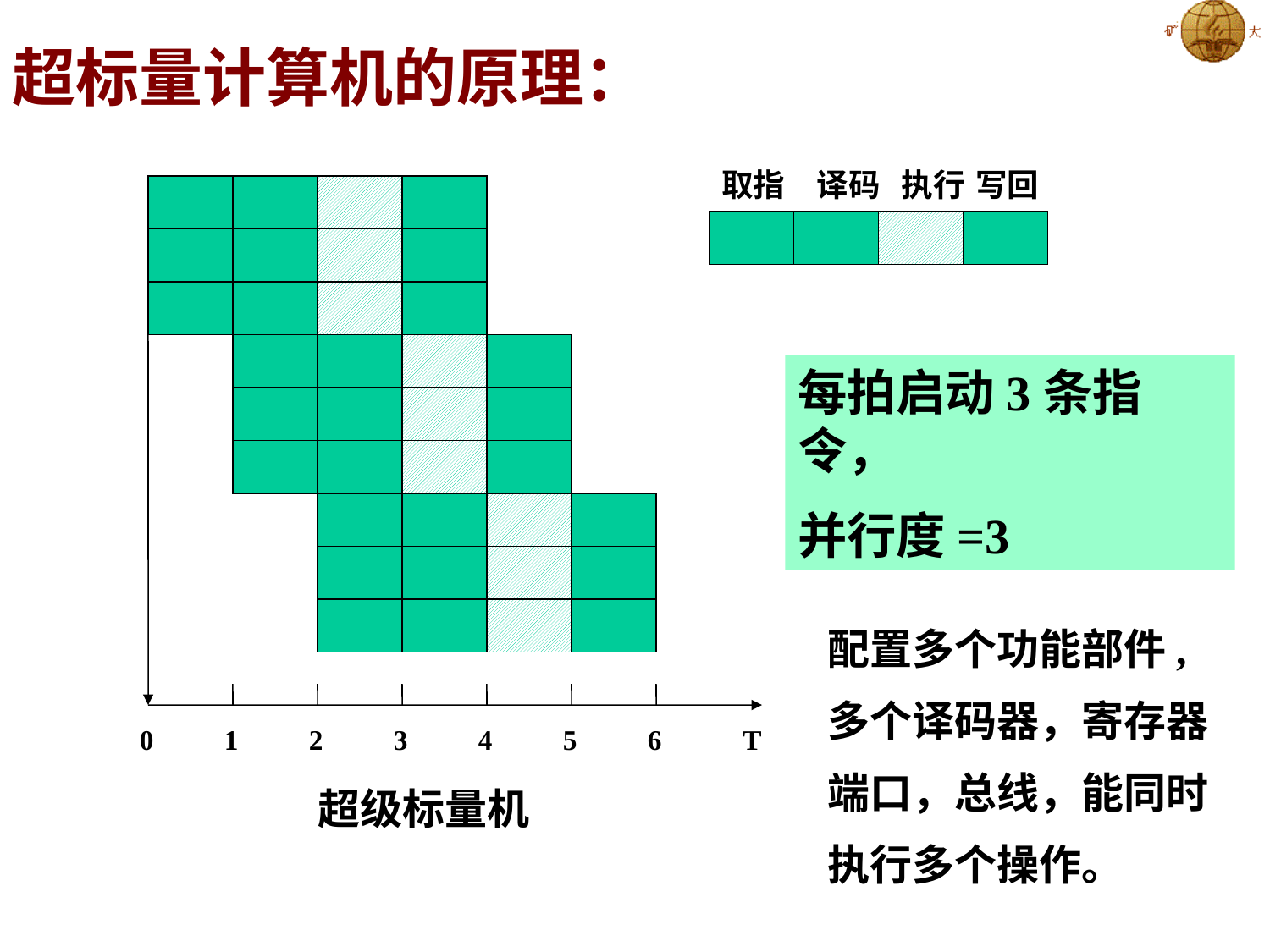

超标量计算机的原理：
取指
译码
执行
写回

0
1
2
3
4
5
6
T
每拍启动3条指令，
并行度=3
配置多个功能部件,
多个译码器，寄存器
端口，总线，能同时
执行多个操作。
超级标量机